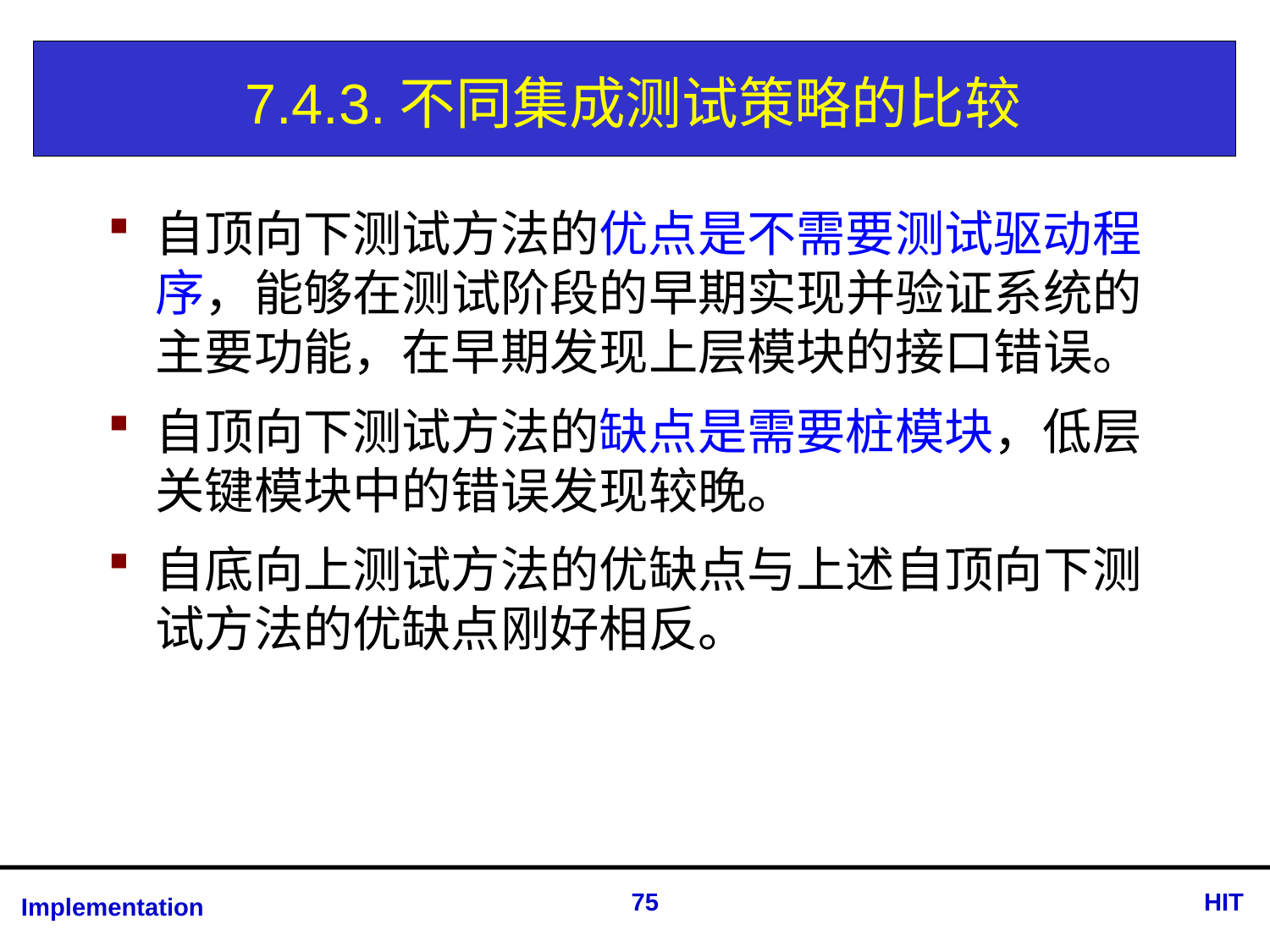

# 7.4.3.不同集成测试策略的比较
自顶向下测试方法的优点是不需要测试驱动程序，能够在测试阶段的早期实现并验证系统的主要功能，在早期发现上层模块的接口错误。
自顶向下测试方法的缺点是需要桩模块，低层关键模块中的错误发现较晚。
自底向上测试方法的优缺点与上述自顶向下测试方法的优缺点刚好相反。